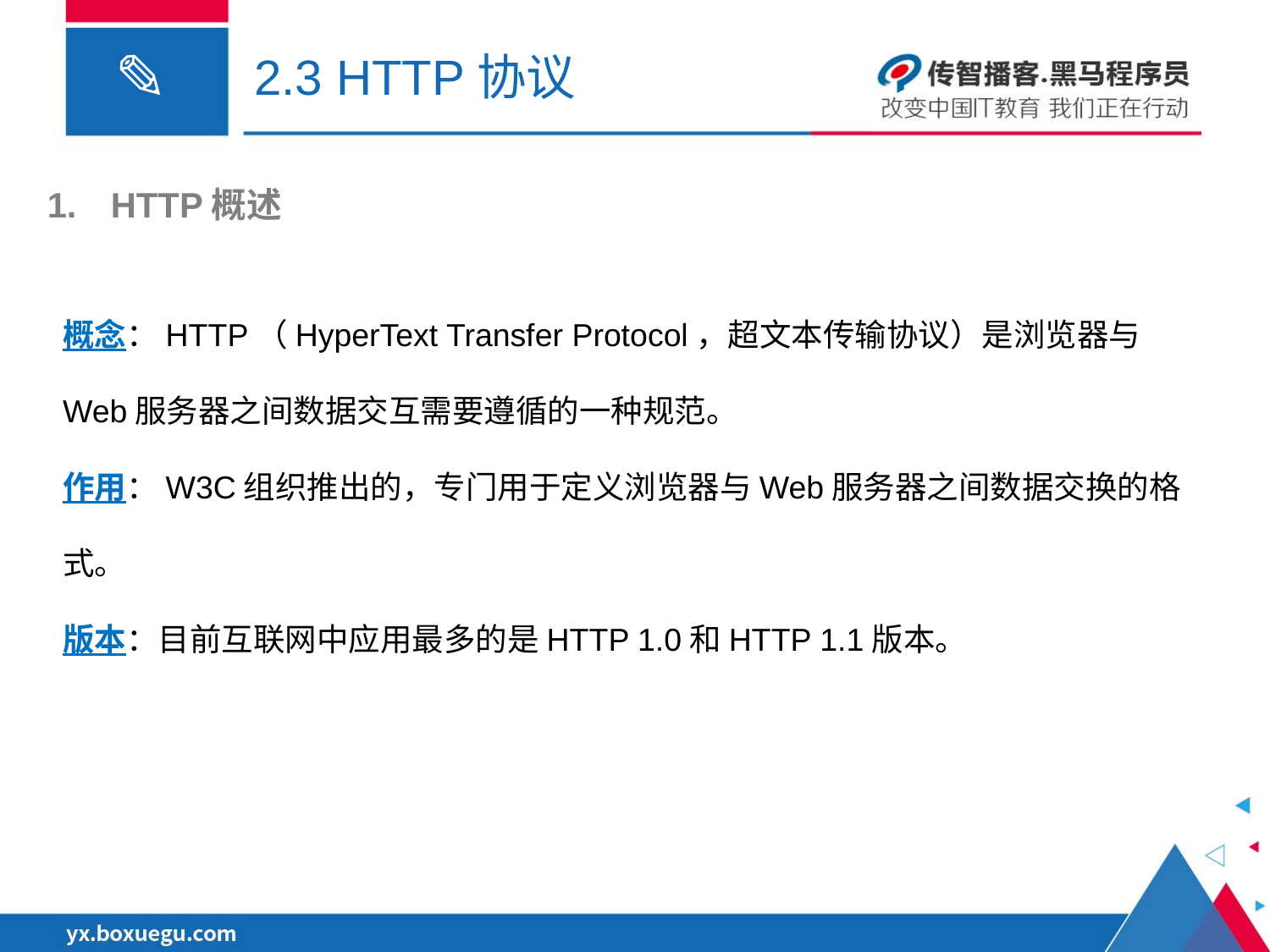

# 2.3 HTTP协议
HTTP概述
概念：HTTP（HyperText Transfer Protocol，超文本传输协议）是浏览器与Web服务器之间数据交互需要遵循的一种规范。
作用：W3C组织推出的，专门用于定义浏览器与Web服务器之间数据交换的格式。
版本：目前互联网中应用最多的是HTTP 1.0和HTTP 1.1版本。